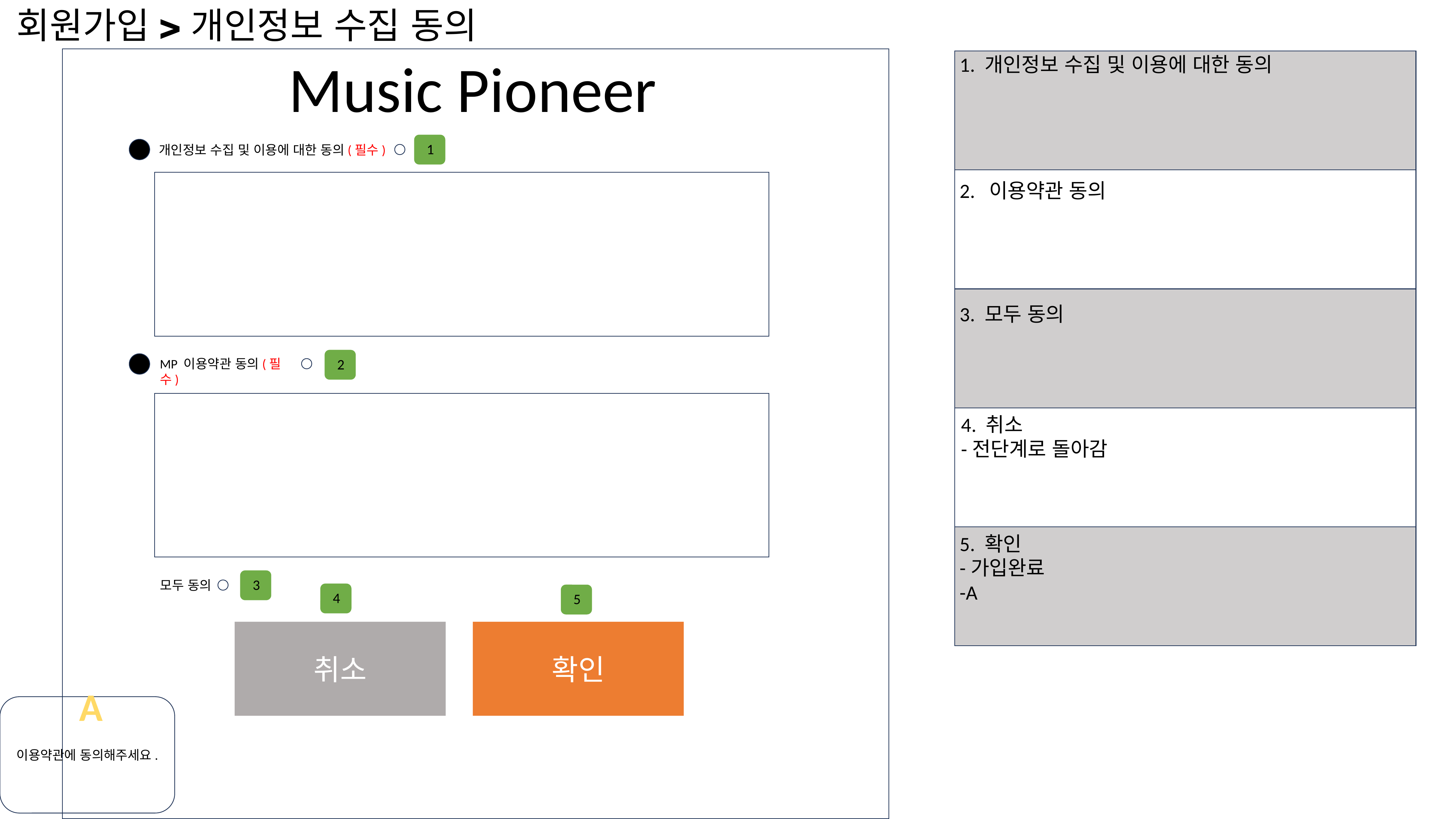

회원가입>개인정보 수집 동의
Music Pioneer

1. 개인정보 수집 및 이용에 대한 동의

1

개인정보 수집 및 이용에 대한 동의(필수)

2.  이용약관 동의

3. 모두 동의

2
MP 이용약관 동의(필수)

4. 취소
-전단계로 돌아감

5. 확인
-가입완료
-A

3
모두 동의

4

5
취소
확인
A
이용약관에 동의해주세요.